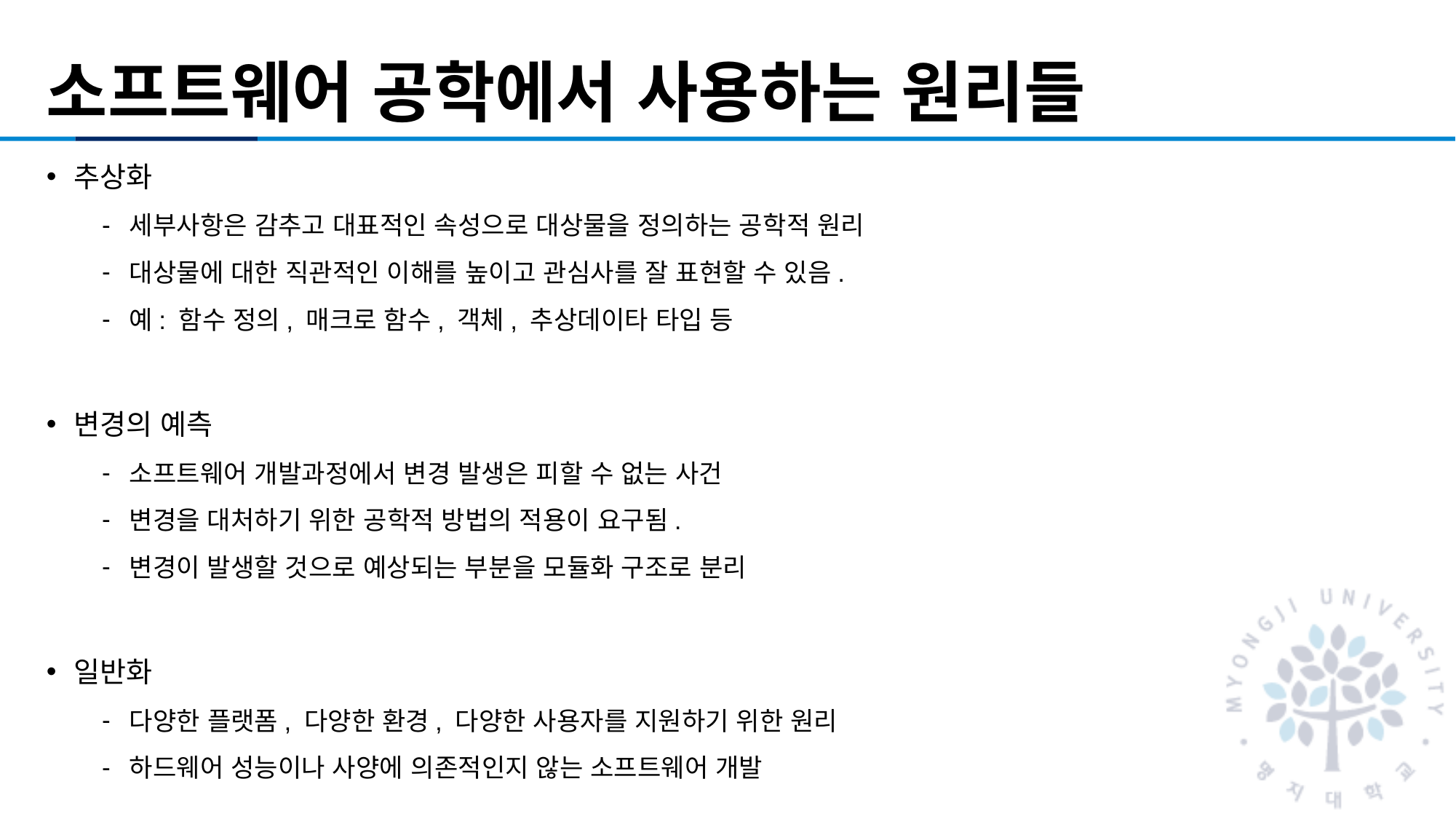

# 소프트웨어 공학에서 사용하는 원리들
추상화
세부사항은 감추고 대표적인 속성으로 대상물을 정의하는 공학적 원리
대상물에 대한 직관적인 이해를 높이고 관심사를 잘 표현할 수 있음.
예: 함수 정의, 매크로 함수, 객체, 추상데이타 타입 등

변경의 예측
소프트웨어 개발과정에서 변경 발생은 피할 수 없는 사건
변경을 대처하기 위한 공학적 방법의 적용이 요구됨.
변경이 발생할 것으로 예상되는 부분을 모듈화 구조로 분리

일반화
다양한 플랫폼, 다양한 환경, 다양한 사용자를 지원하기 위한 원리
하드웨어 성능이나 사양에 의존적인지 않는 소프트웨어 개발